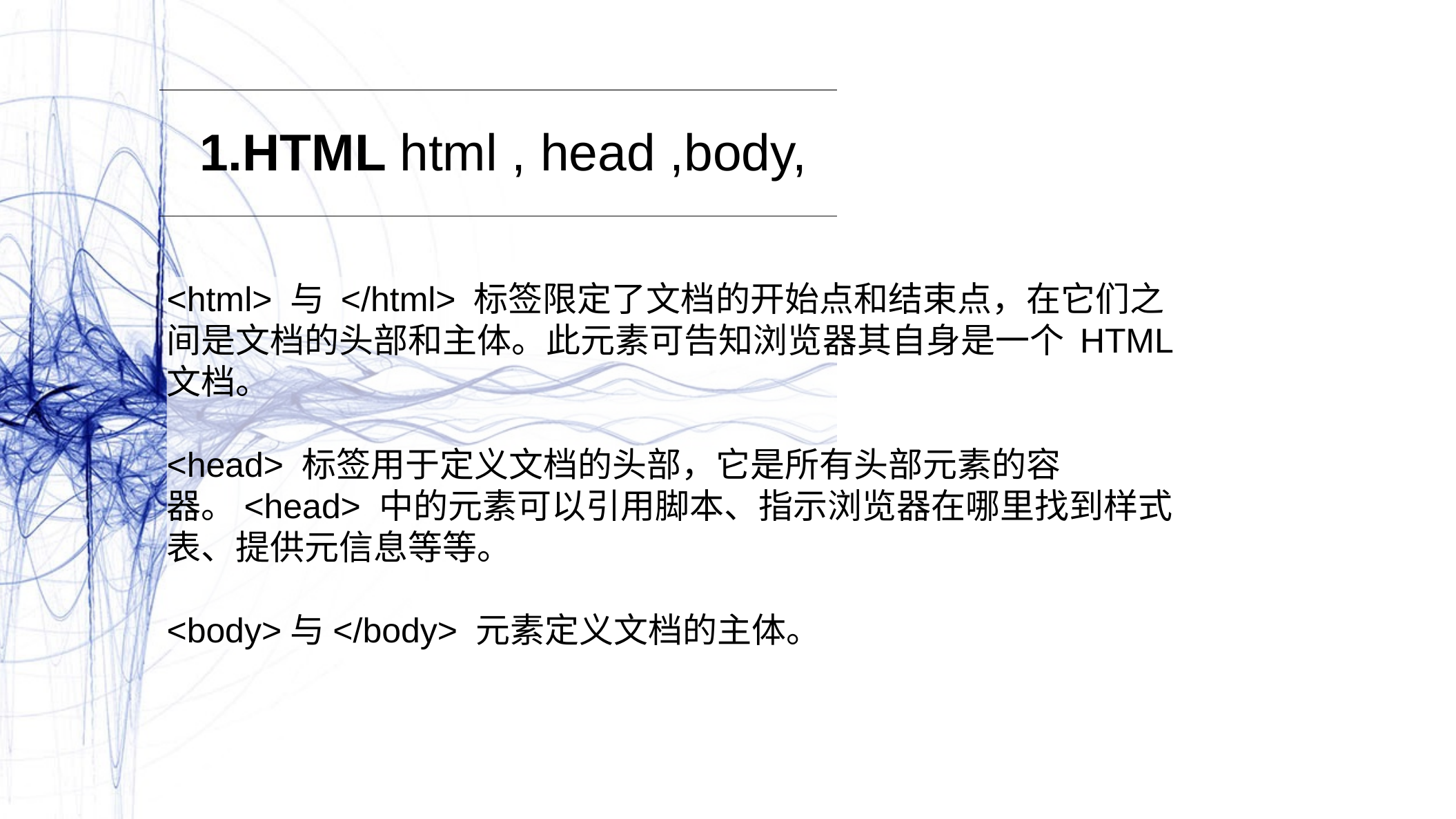

1.HTML html , head ,body,

<html> 与 </html> 标签限定了文档的开始点和结束点，在它们之间是文档的头部和主体。此元素可告知浏览器其自身是一个 HTML 文档。

<head> 标签用于定义文档的头部，它是所有头部元素的容器。<head> 中的元素可以引用脚本、指示浏览器在哪里找到样式表、提供元信息等等。

<body>与</body> 元素定义文档的主体。